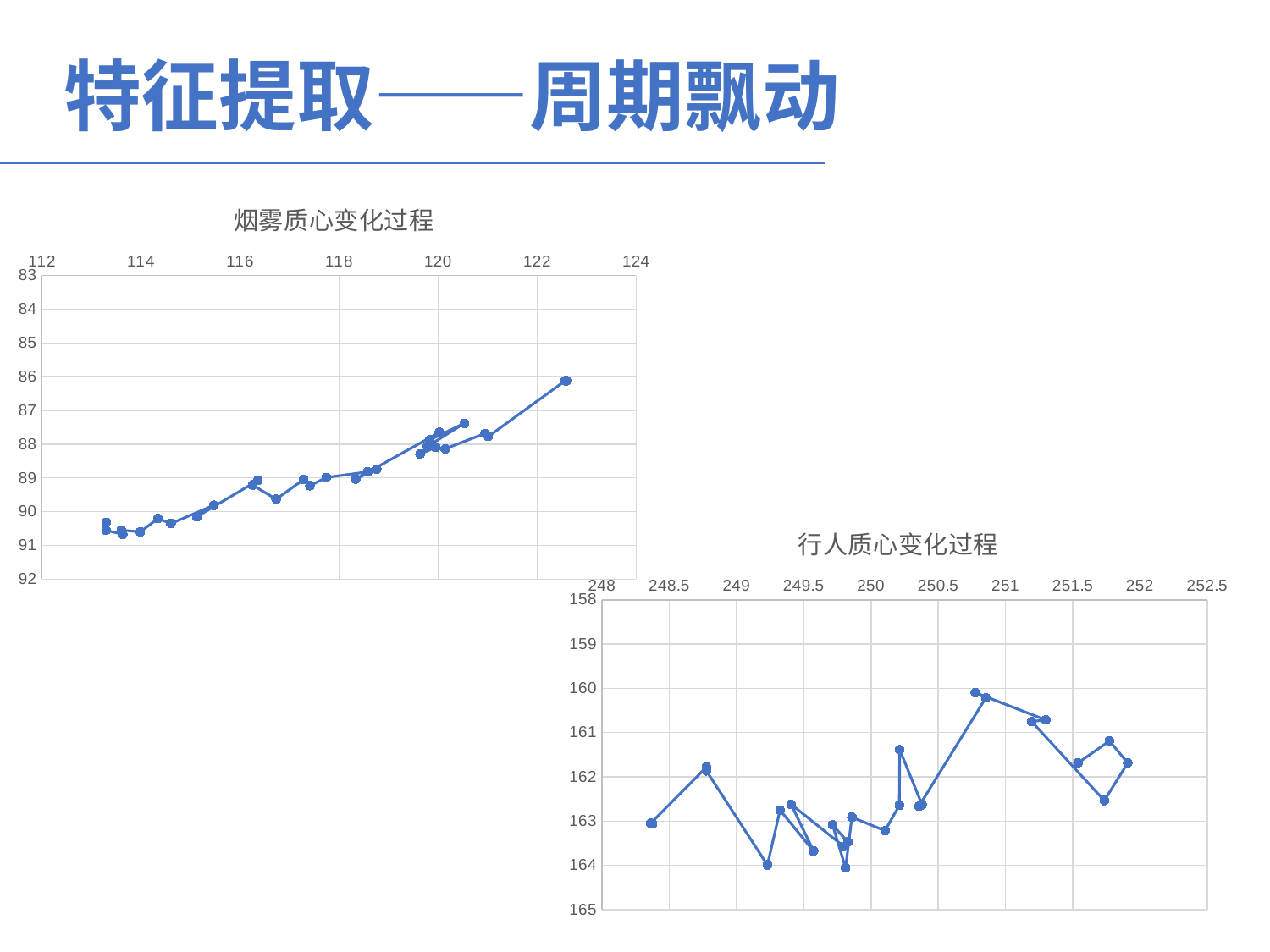

特征提取——周期飘动

### Chart: 烟雾质心变化过程

| Category |  |
|---|---|

### Chart: 行人质心变化过程

| Category |  |
|---|---|